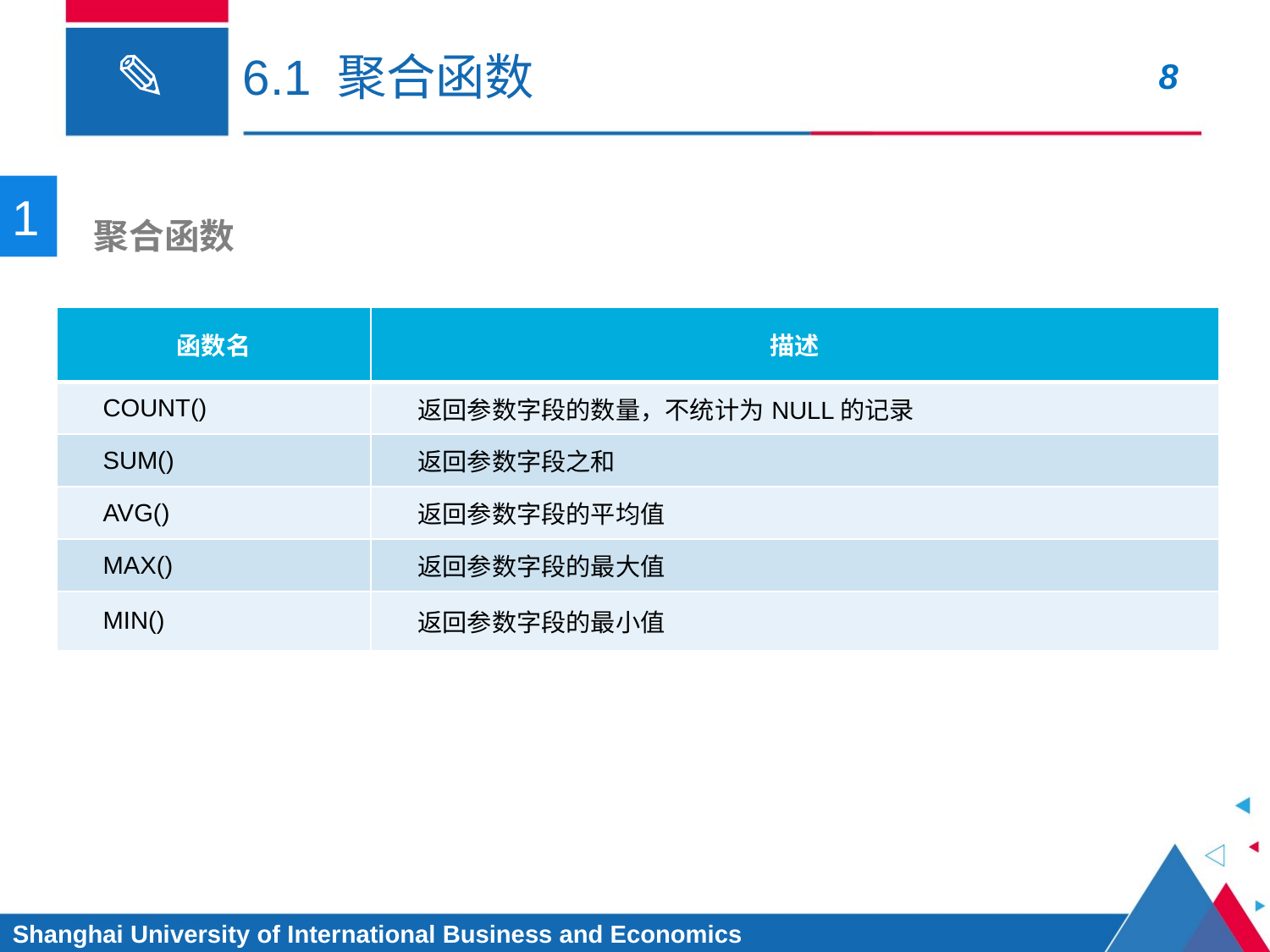

# 6.1 聚合函数

1
  聚合函数
| 函数名 | 描述 |
| --- | --- |
| COUNT() | 返回参数字段的数量，不统计为NULL的记录 |
| SUM() | 返回参数字段之和 |
| AVG() | 返回参数字段的平均值 |
| MAX() | 返回参数字段的最大值 |
| MIN() | 返回参数字段的最小值 |